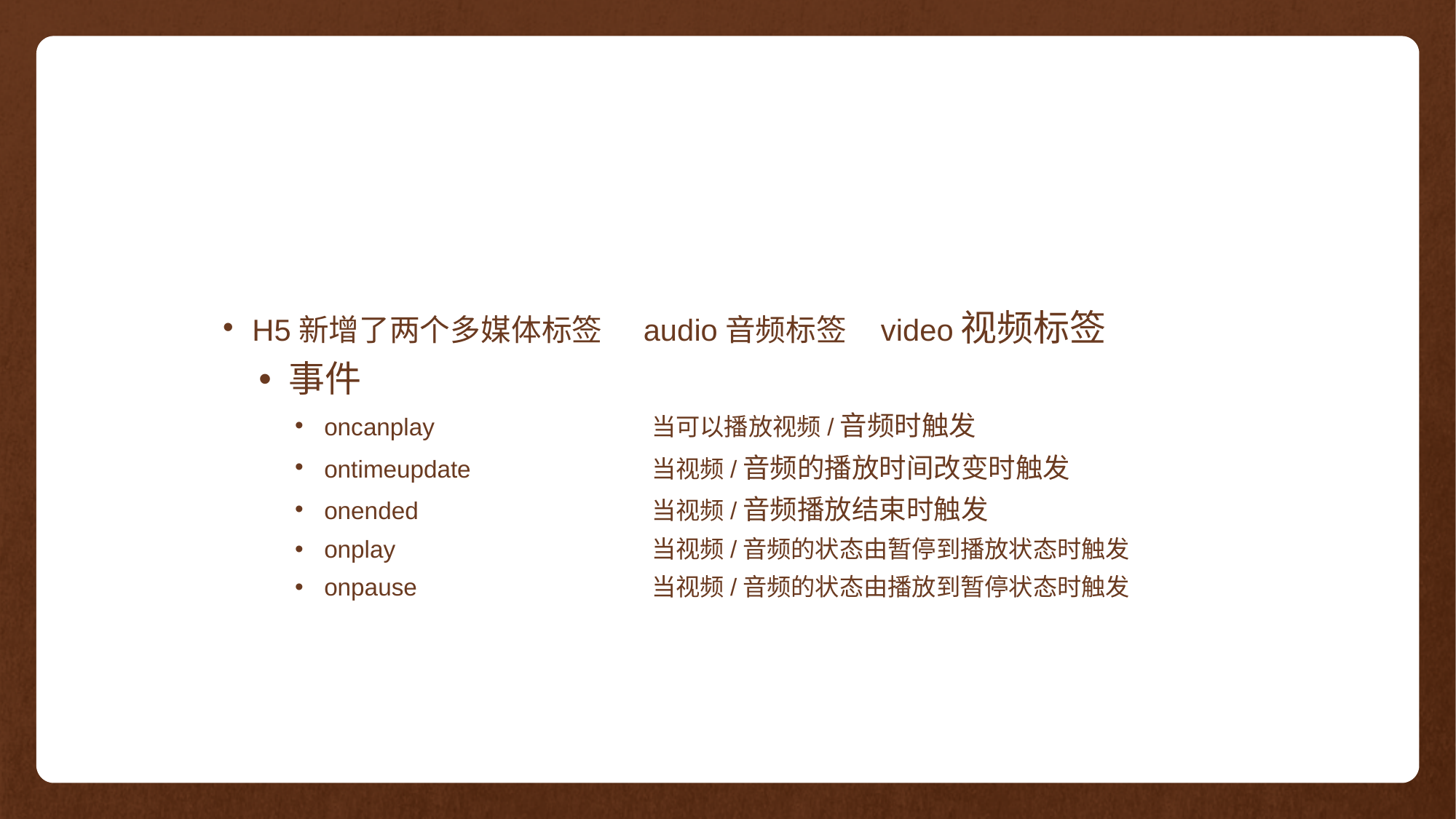

H5新增了两个多媒体标签     audio音频标签    video视频标签
事件
oncanplay      		当可以播放视频/音频时触发
ontimeupdate		当视频/音频的播放时间改变时触发
onended			当视频/音频播放结束时触发
onplay 			当视频/音频的状态由暂停到播放状态时触发
onpause 			当视频/音频的状态由播放到暂停状态时触发